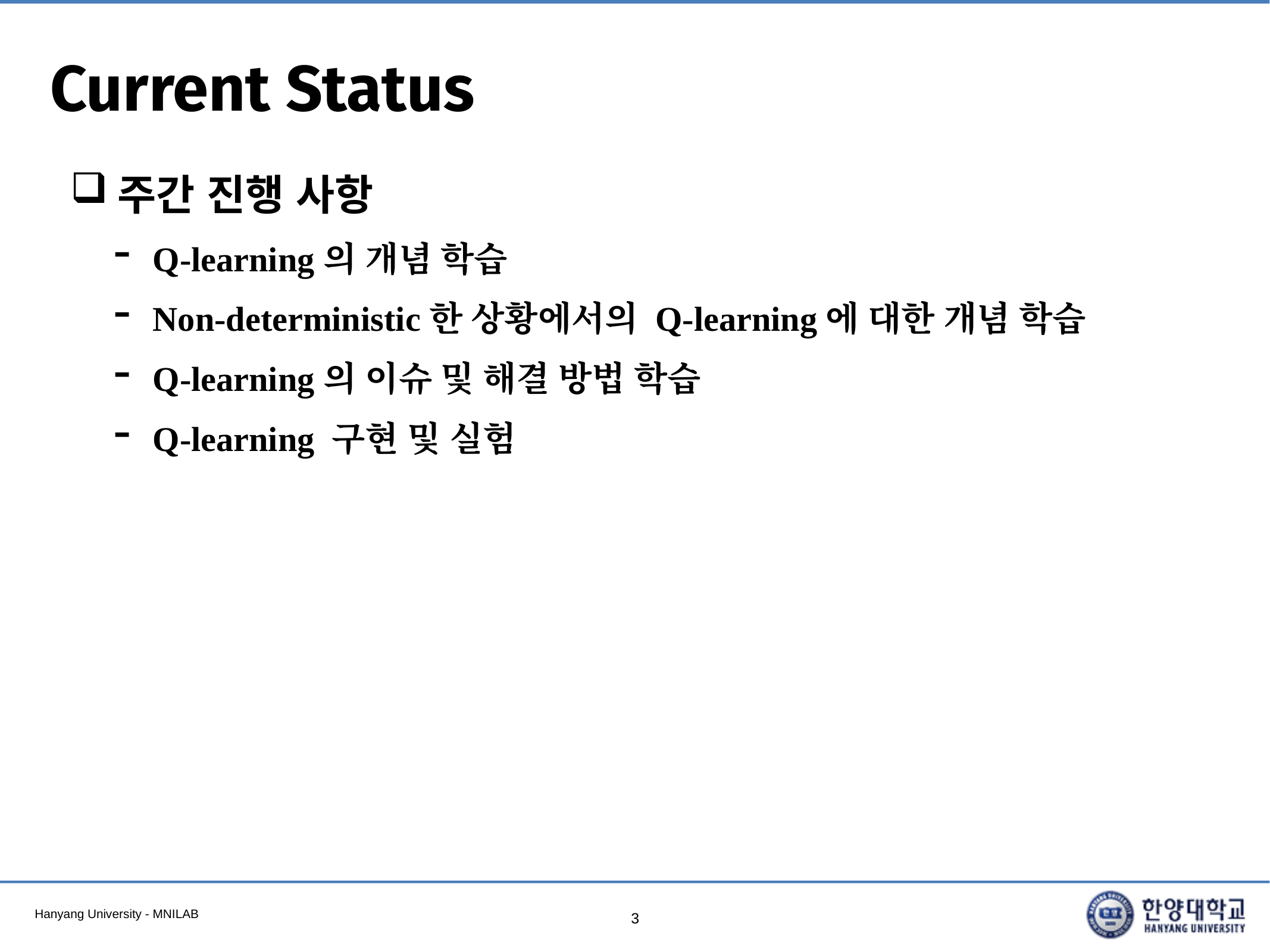

# Current Status
주간 진행 사항
Q-learning의 개념 학습
Non-deterministic한 상황에서의 Q-learning에 대한 개념 학습
Q-learning의 이슈 및 해결 방법 학습
Q-learning 구현 및 실험
3